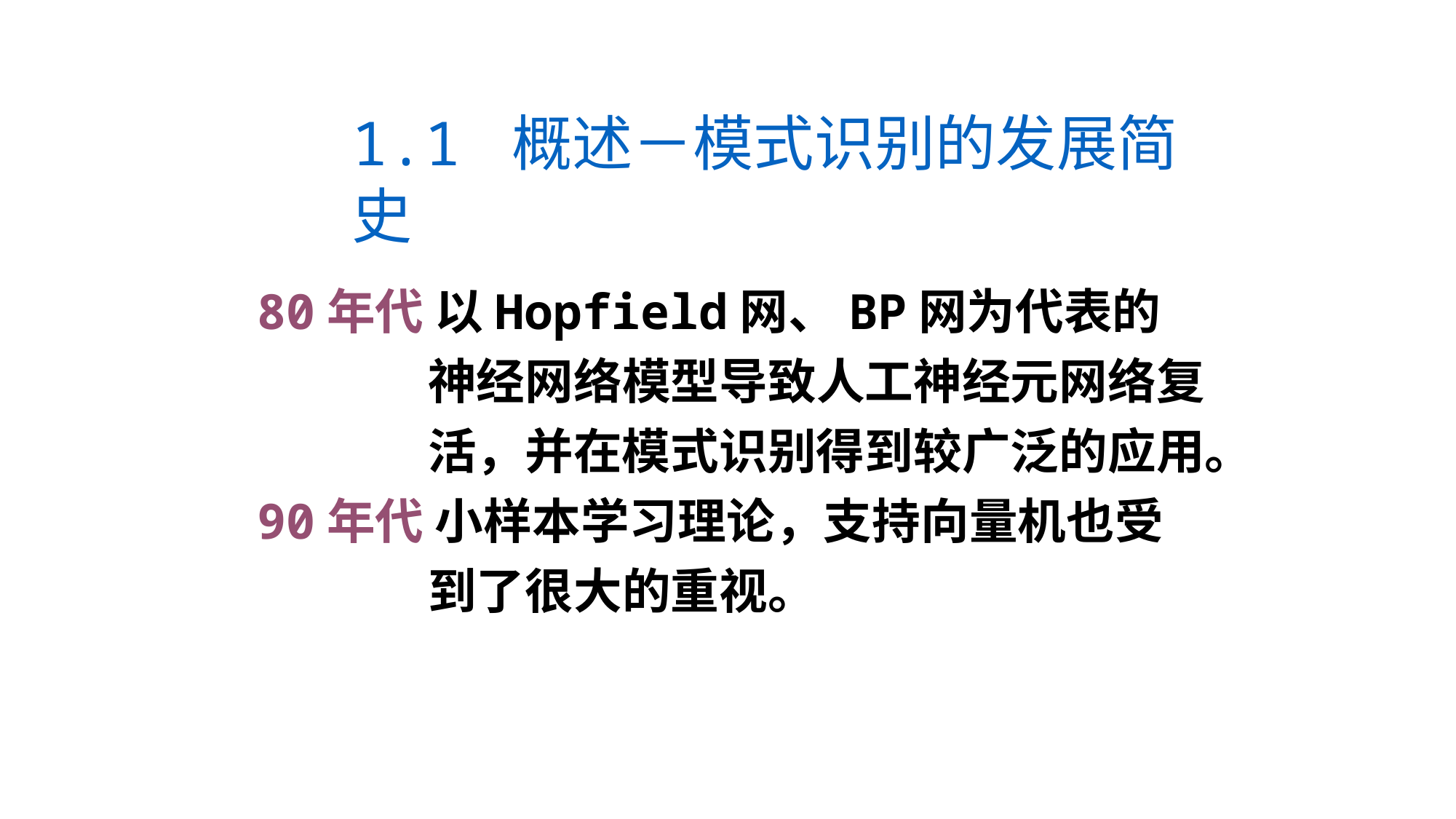

1.1 概述－模式识别的发展简史
80年代 以Hopfield网、BP网为代表的神经网络模型导致人工神经元网络复活，并在模式识别得到较广泛的应用。
90年代 小样本学习理论，支持向量机也受到了很大的重视。
38